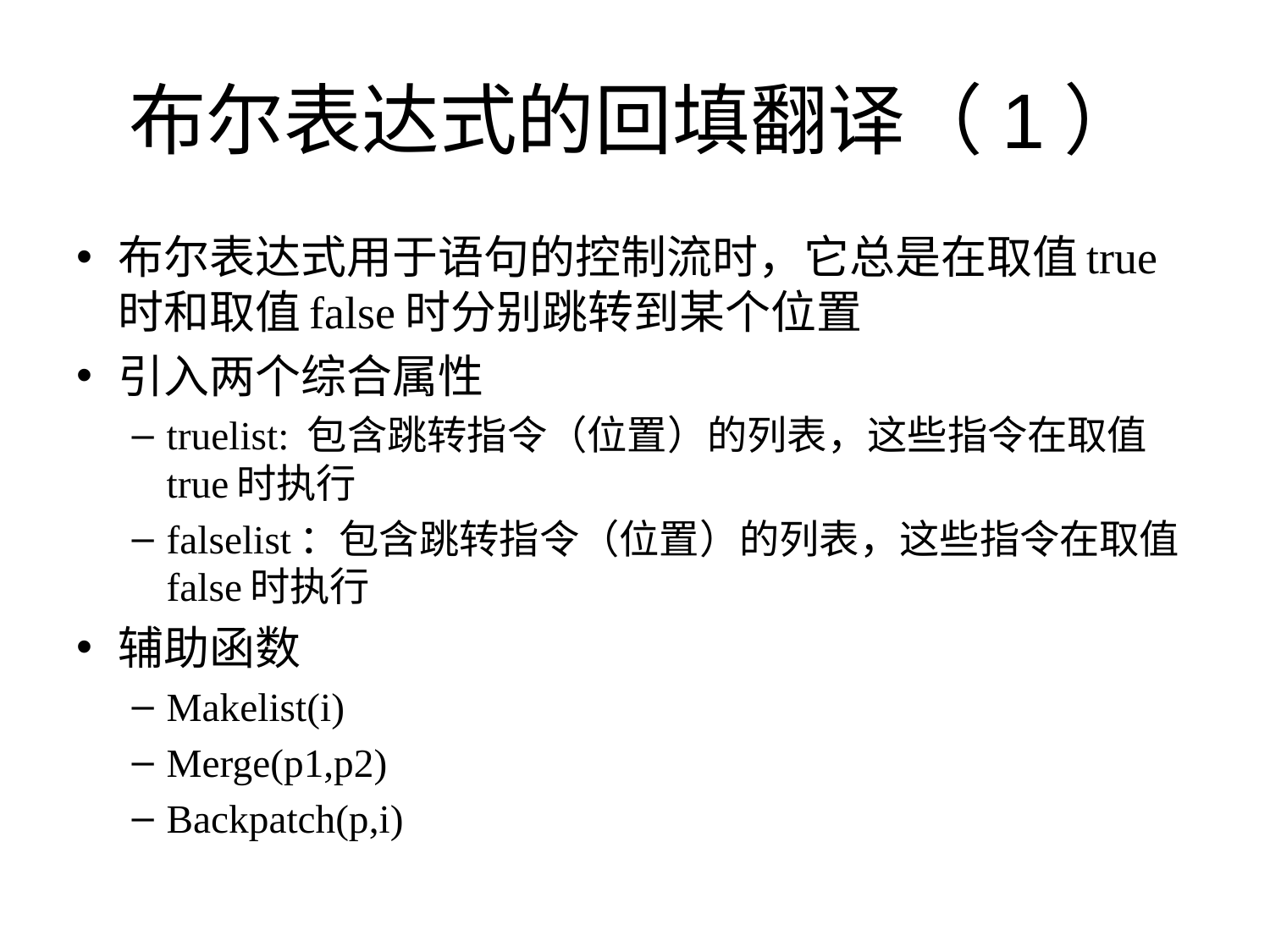

# 布尔表达式的回填翻译（1）
布尔表达式用于语句的控制流时，它总是在取值true时和取值false时分别跳转到某个位置
引入两个综合属性
truelist: 包含跳转指令（位置）的列表，这些指令在取值true时执行
falselist：包含跳转指令（位置）的列表，这些指令在取值false时执行
辅助函数
Makelist(i)
Merge(p1,p2)
Backpatch(p,i)